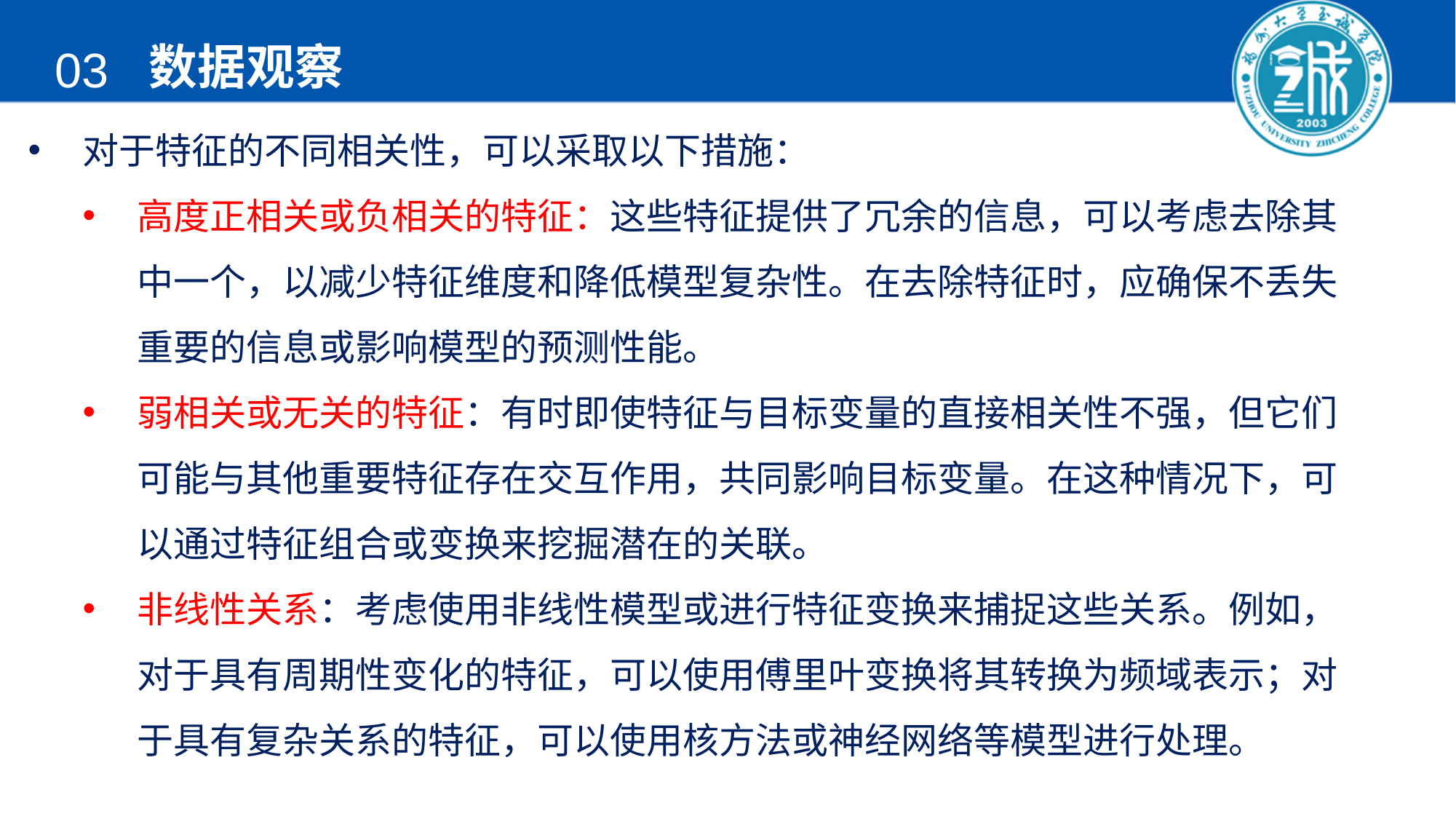

数据观察
03
对于特征的不同相关性，可以采取以下措施：
高度正相关或负相关的特征：这些特征提供了冗余的信息，可以考虑去除其中一个，以减少特征维度和降低模型复杂性。在去除特征时，应确保不丢失重要的信息或影响模型的预测性能。
弱相关或无关的特征：有时即使特征与目标变量的直接相关性不强，但它们可能与其他重要特征存在交互作用，共同影响目标变量。在这种情况下，可以通过特征组合或变换来挖掘潜在的关联。
非线性关系：考虑使用非线性模型或进行特征变换来捕捉这些关系。例如，对于具有周期性变化的特征，可以使用傅里叶变换将其转换为频域表示；对于具有复杂关系的特征，可以使用核方法或神经网络等模型进行处理。